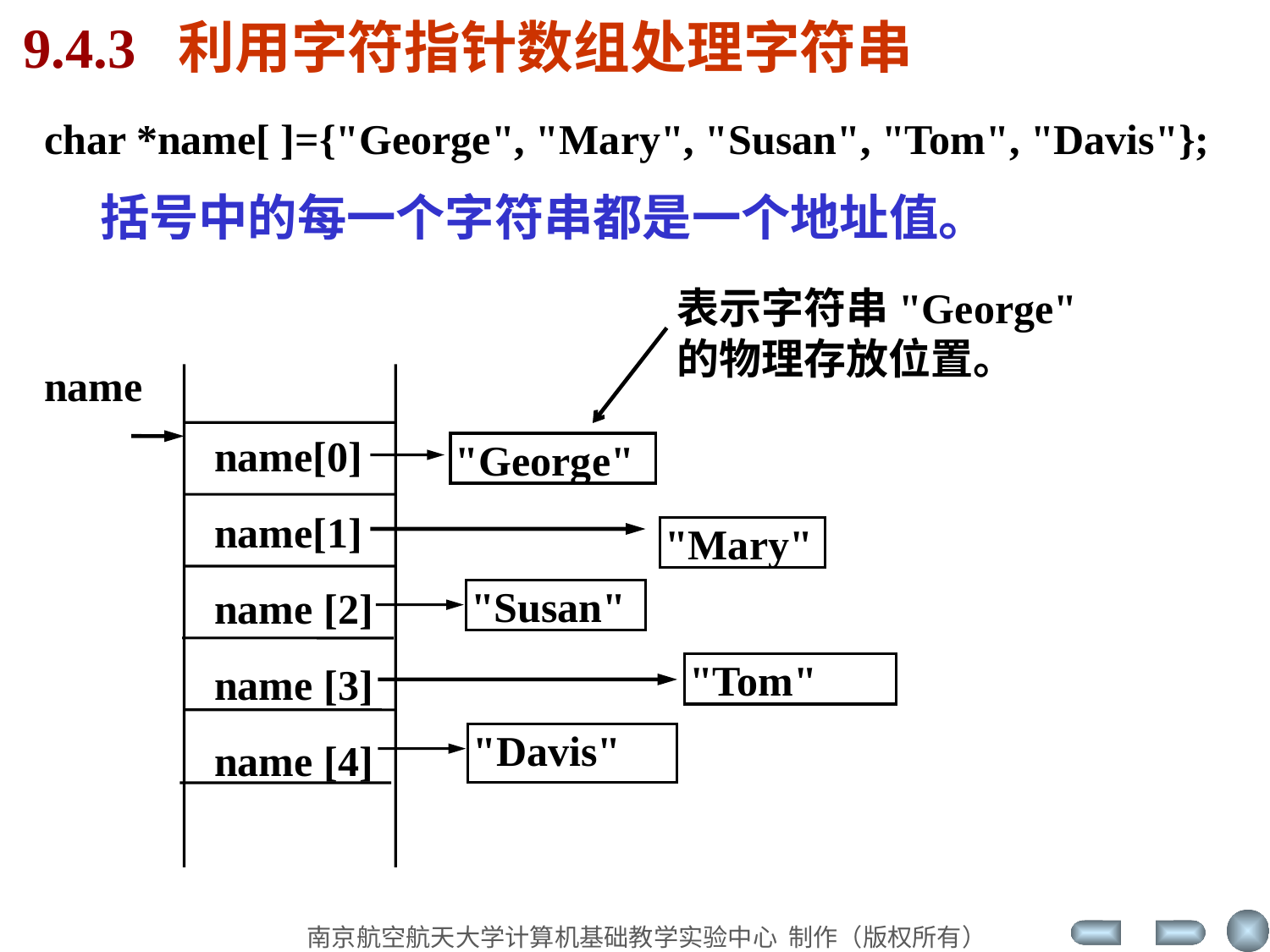

9.4.3  利用字符指针数组处理字符串
char *name[ ]={"George", "Mary", "Susan", "Tom", "Davis"};
括号中的每一个字符串都是一个地址值。
表示字符串"George"
的物理存放位置。

name

name[0]
name[1]
name [2]
name [3]
name [4]

"George"

"Mary"

"Susan"

"Tom"

"Davis"